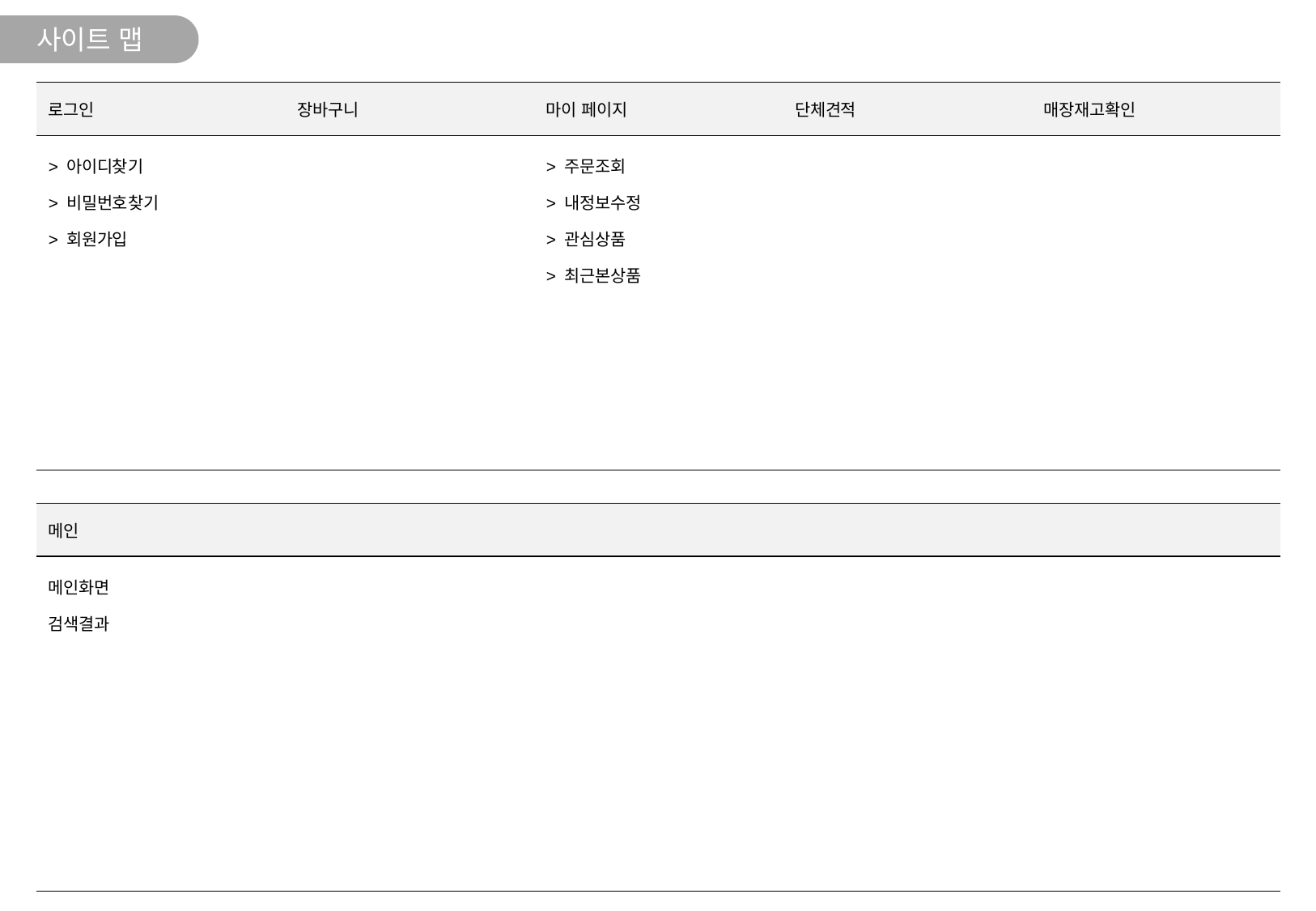

사이트 맵
| 로그인 | 장바구니 | 마이 페이지 | 단체견적 | 매장재고확인 |
| --- | --- | --- | --- | --- |
| > 아이디찾기 > 비밀번호찾기 > 회원가입 |  | > 주문조회 > 내정보수정 > 관심상품 > 최근본상품 |  |  |
| 메인 |  |  |  |  |
| --- | --- | --- | --- | --- |
| 메인화면 검색결과 |  |  |  |  |